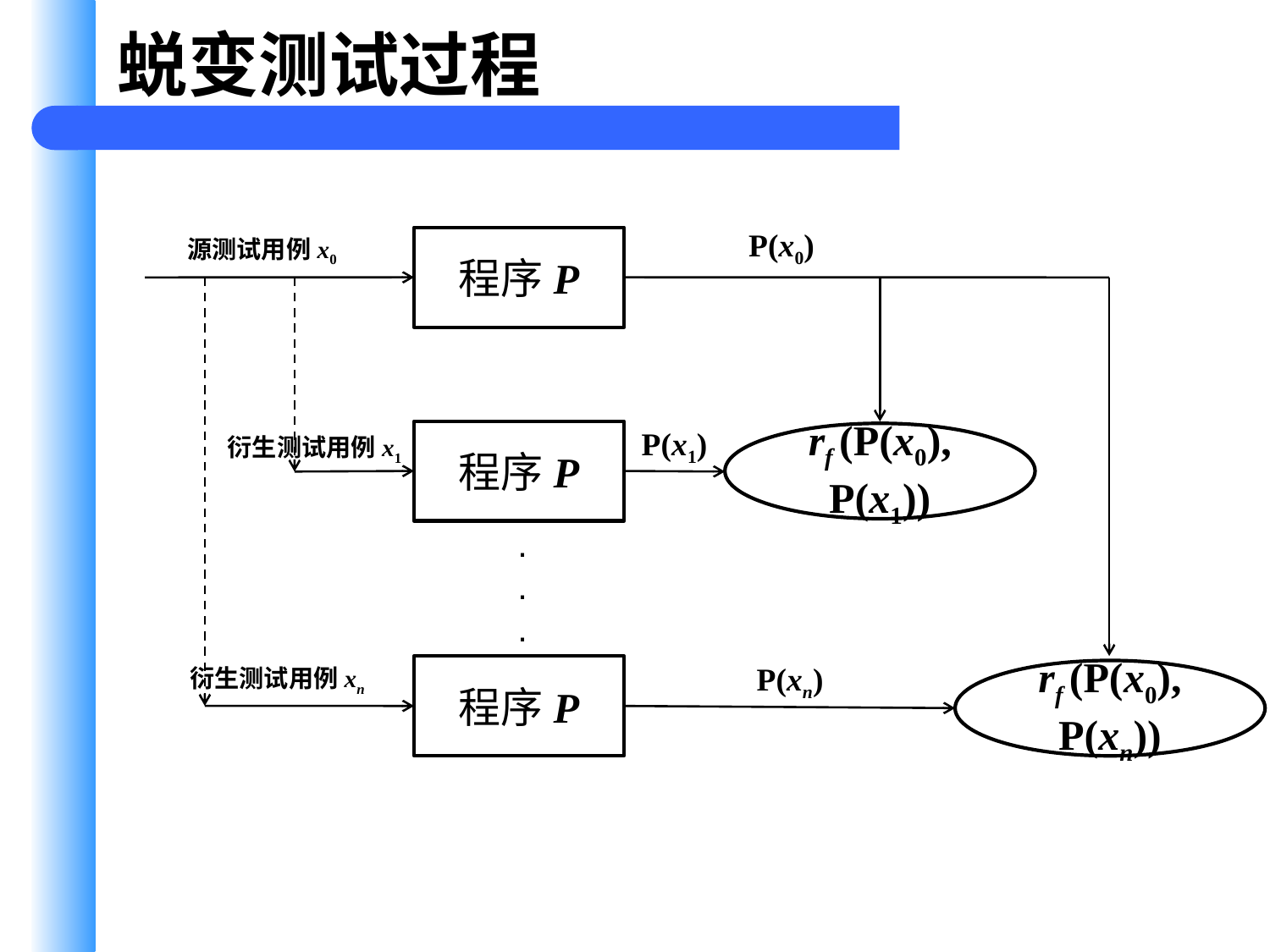

蜕变测试过程

P(x0)
源测试用例x0
程序P
P(x1)
程序P
rf (P(x0), P(x1))
衍生测试用例x1
.
.
.
P(xn)
程序P
衍生测试用例xn
rf (P(x0), P(xn))